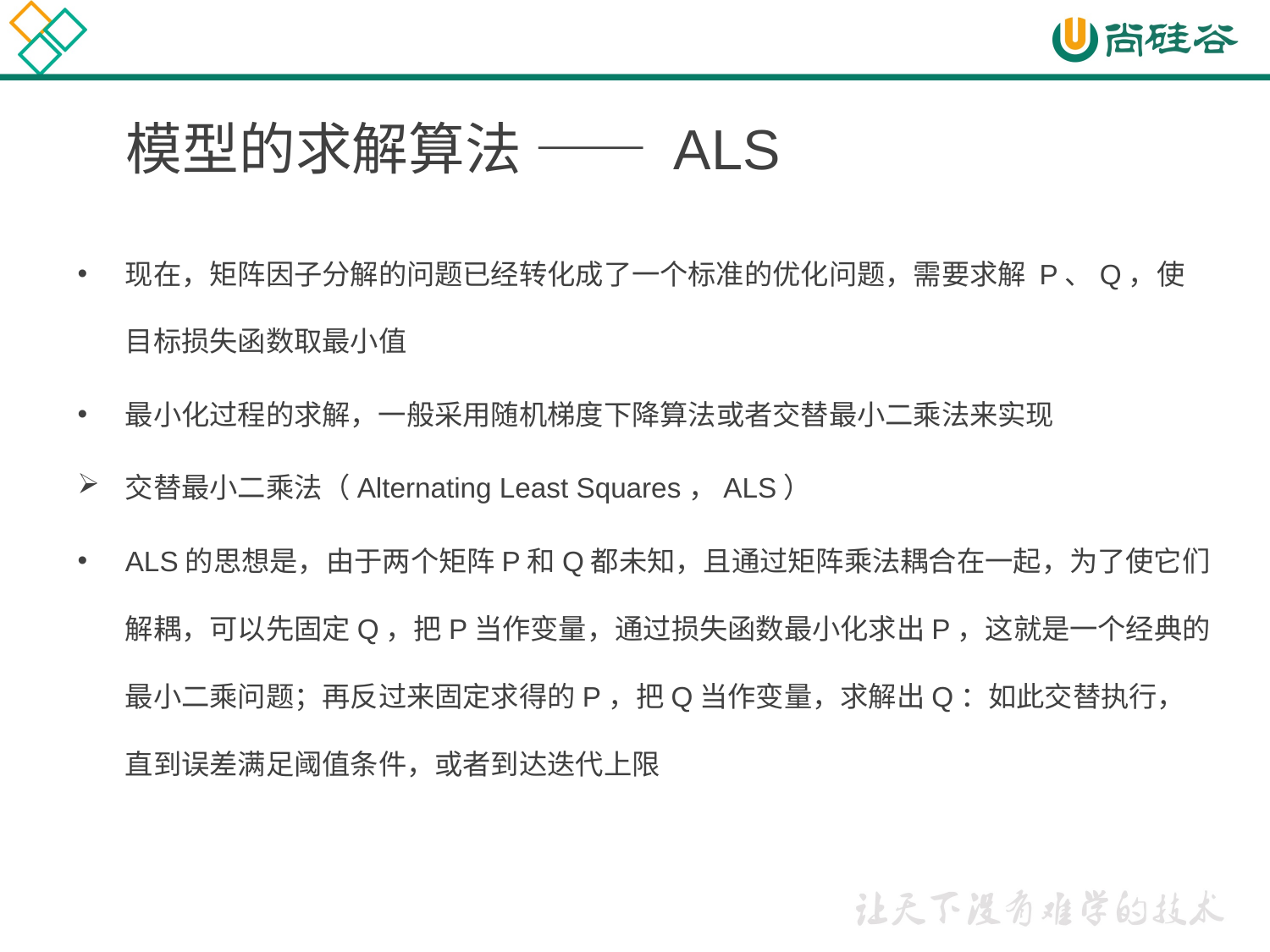

模型的求解算法 —— ALS
现在，矩阵因子分解的问题已经转化成了一个标准的优化问题，需要求解 P、Q，使目标损失函数取最小值
最小化过程的求解，一般采用随机梯度下降算法或者交替最小二乘法来实现
交替最小二乘法（Alternating Least Squares，ALS）
ALS的思想是，由于两个矩阵P和Q都未知，且通过矩阵乘法耦合在一起，为了使它们解耦，可以先固定Q，把P当作变量，通过损失函数最小化求出P，这就是一个经典的最小二乘问题；再反过来固定求得的P，把Q当作变量，求解出Q：如此交替执行，直到误差满足阈值条件，或者到达迭代上限